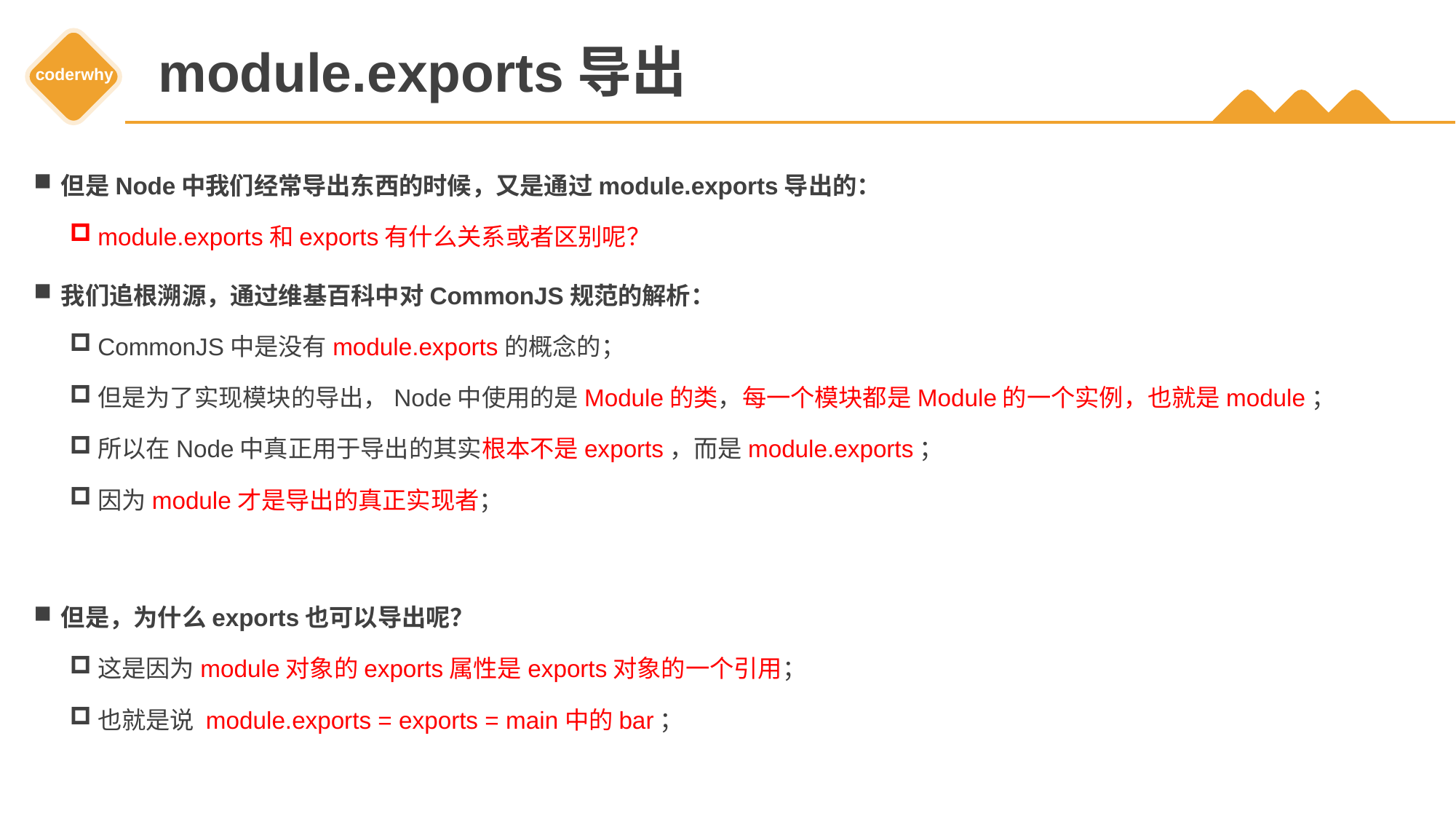

# module.exports导出
但是Node中我们经常导出东西的时候，又是通过module.exports导出的：
module.exports和exports有什么关系或者区别呢？
我们追根溯源，通过维基百科中对CommonJS规范的解析：
CommonJS中是没有module.exports的概念的；
但是为了实现模块的导出，Node中使用的是Module的类，每一个模块都是Module的一个实例，也就是module；
所以在Node中真正用于导出的其实根本不是exports，而是module.exports；
因为module才是导出的真正实现者；

但是，为什么exports也可以导出呢？
这是因为module对象的exports属性是exports对象的一个引用；
也就是说 module.exports = exports = main中的bar；